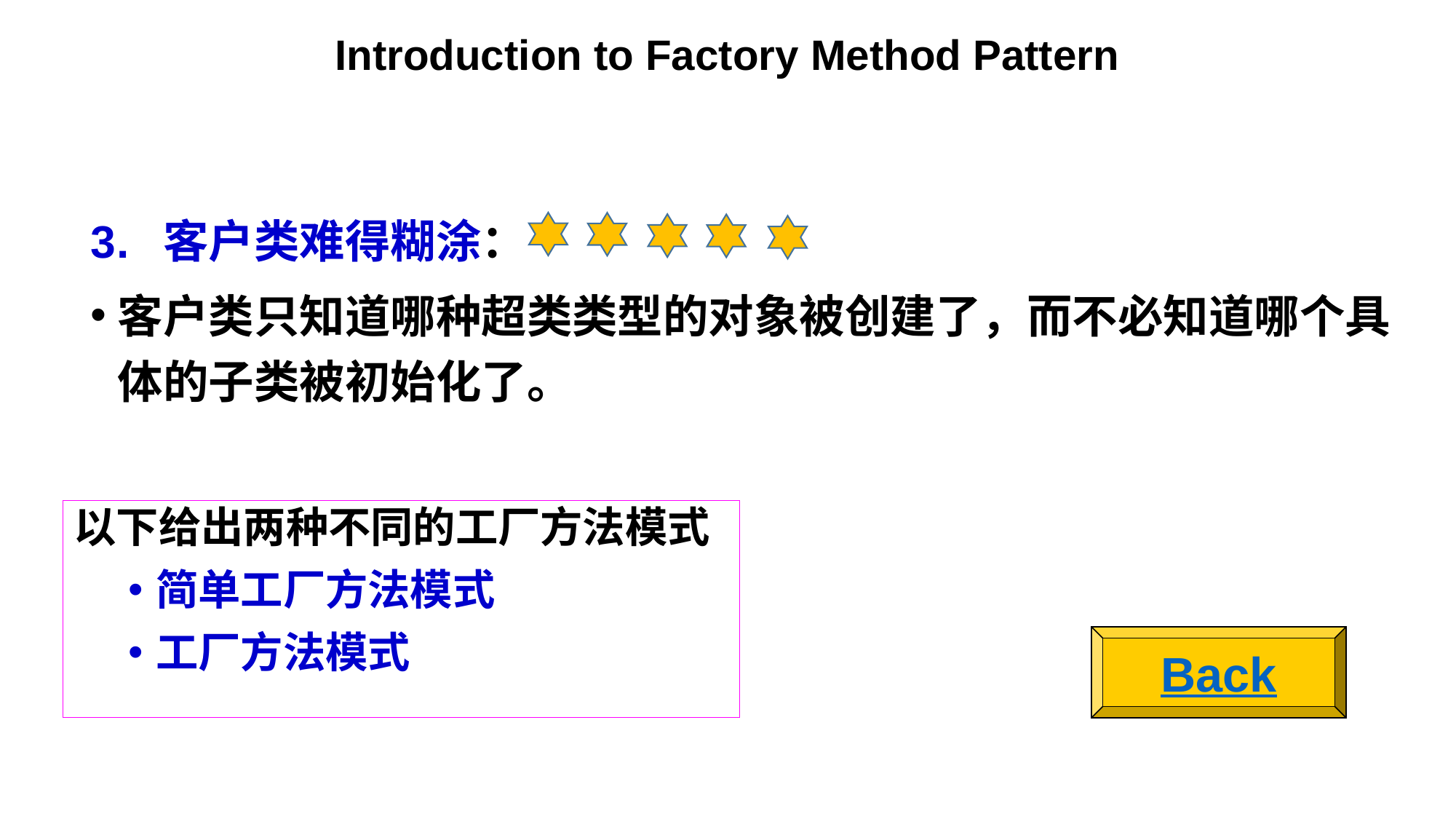

# Introduction to Factory Method Pattern
客户类难得糊涂：
客户类只知道哪种超类类型的对象被创建了，而不必知道哪个具体的子类被初始化了。

以下给出两种不同的工厂方法模式
简单工厂方法模式
工厂方法模式
Back
12